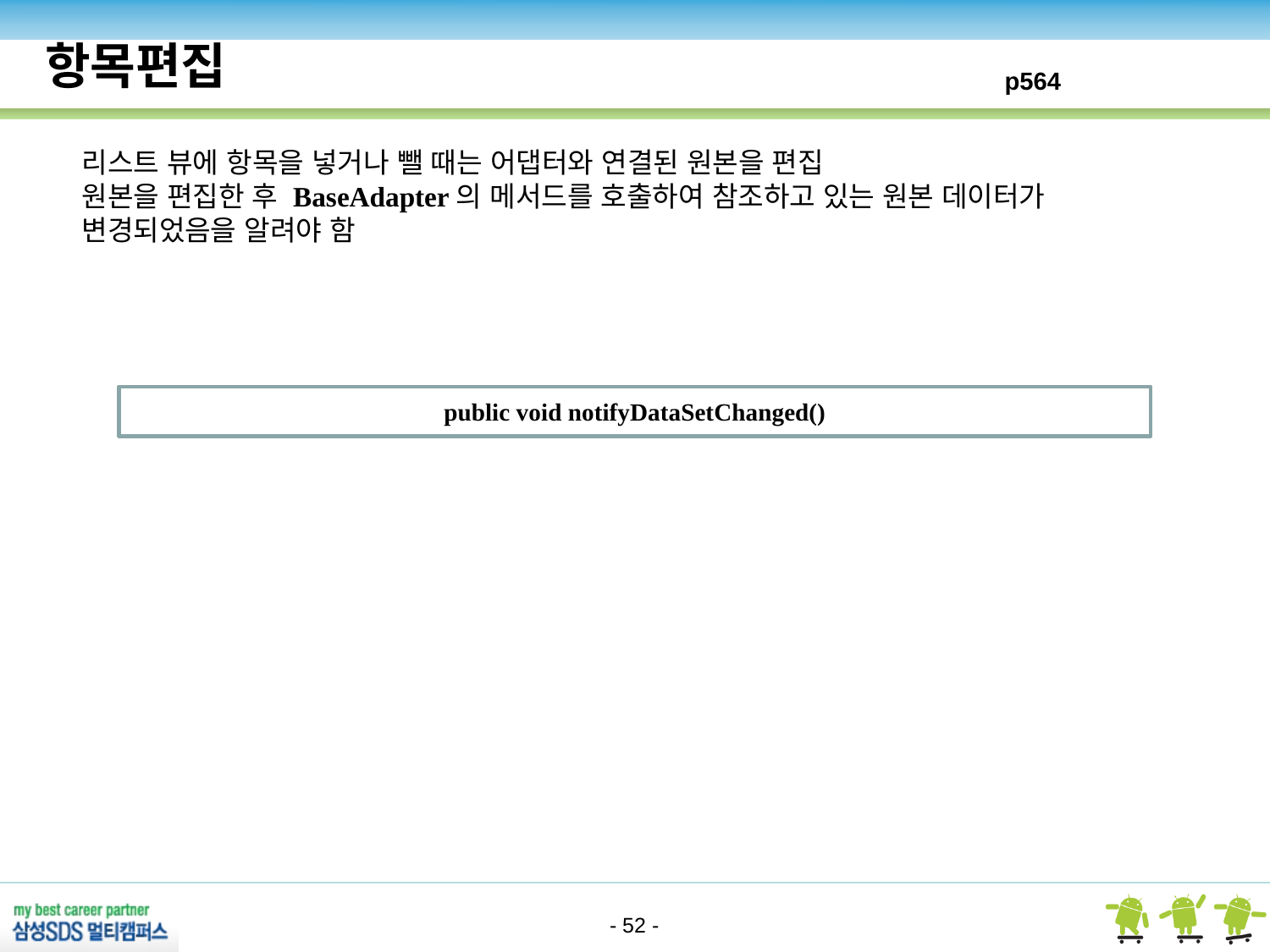

항목편집
p564
리스트 뷰에 항목을 넣거나 뺄 때는 어댑터와 연결된 원본을 편집
원본을 편집한 후 BaseAdapter의 메서드를 호출하여 참조하고 있는 원본 데이터가 변경되었음을 알려야 함

public void notifyDataSetChanged()
- 52 -